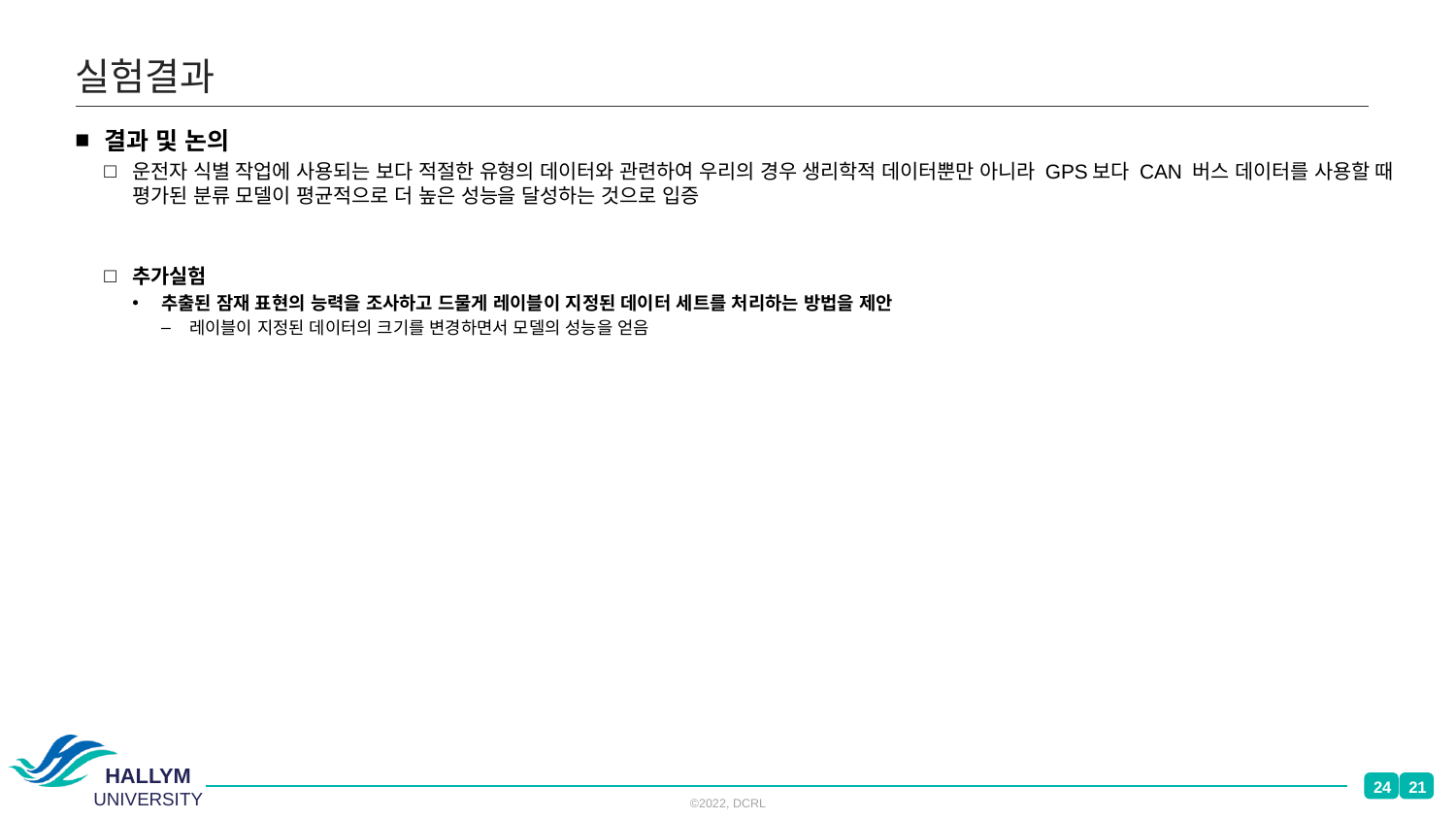

# 실험결과
결과 및 논의
운전자 식별 작업에 사용되는 보다 적절한 유형의 데이터와 관련하여 우리의 경우 생리학적 데이터뿐만 아니라 GPS보다 CAN 버스 데이터를 사용할 때 평가된 분류 모델이 평균적으로 더 높은 성능을 달성하는 것으로 입증

추가실험
추출된 잠재 표현의 능력을 조사하고 드물게 레이블이 지정된 데이터 세트를 처리하는 방법을 제안
레이블이 지정된 데이터의 크기를 변경하면서 모델의 성능을 얻음